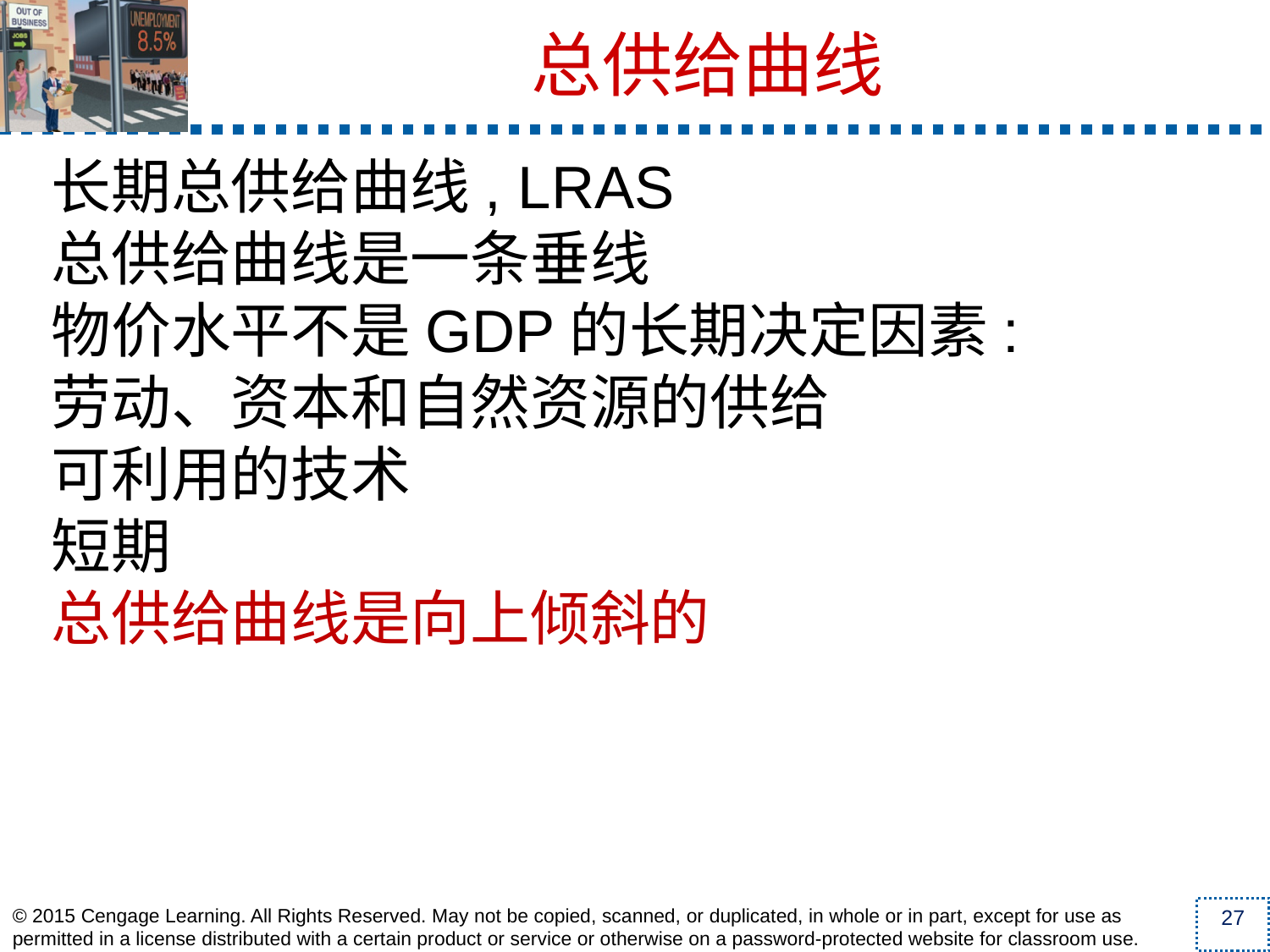

长期总供给曲线, LRAS
总供给曲线是一条垂线
物价水平不是GDP的长期决定因素:
劳动、资本和自然资源的供给
可利用的技术
短期
总供给曲线是向上倾斜的
总供给曲线
27
© 2015 Cengage Learning. All Rights Reserved. May not be copied, scanned, or duplicated, in whole or in part, except for use as permitted in a license distributed with a certain product or service or otherwise on a password-protected website for classroom use.